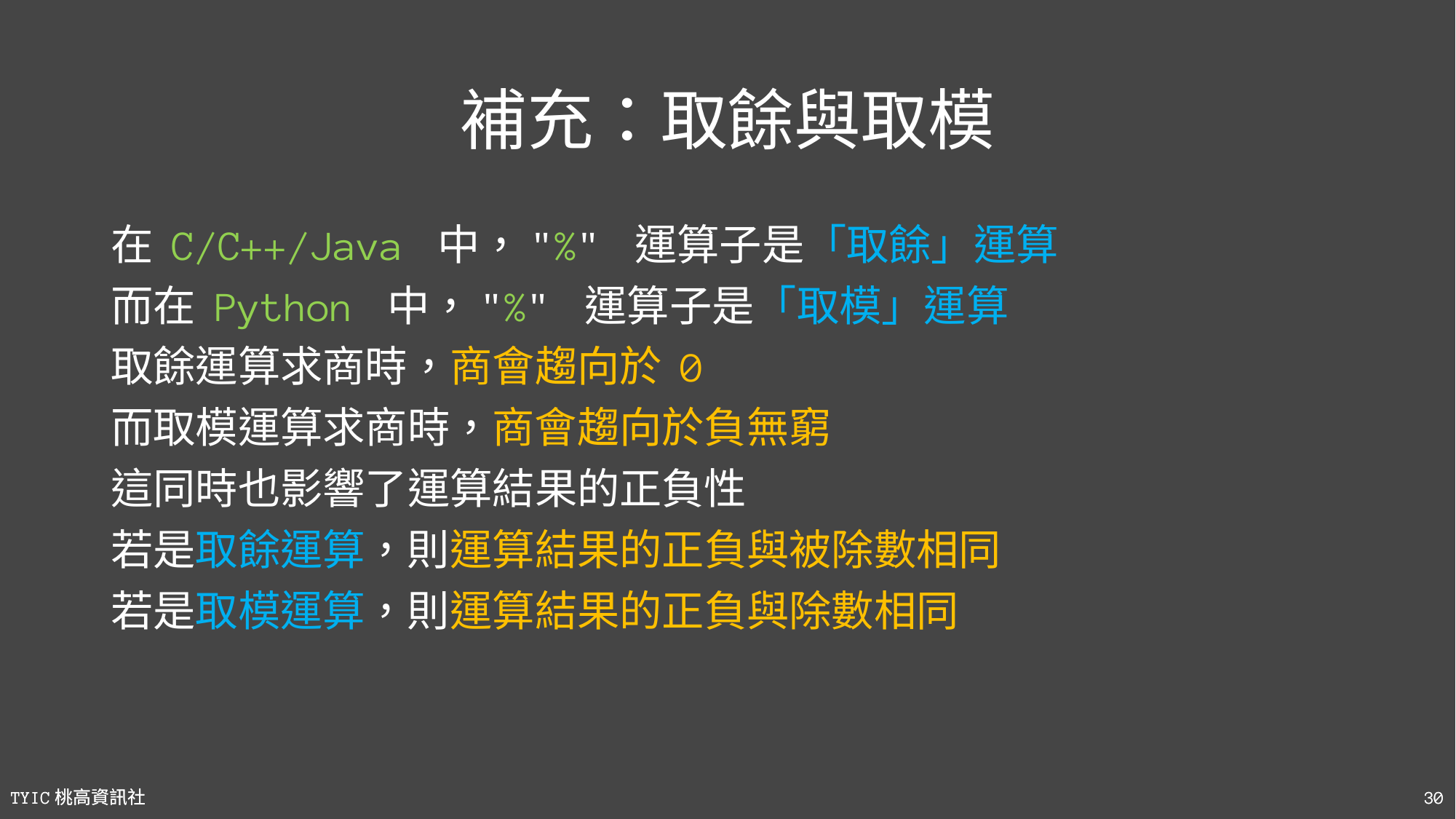

# 補充：取餘與取模
在 C/C++/Java 中，"%" 運算子是「取餘」運算
而在 Python 中，"%" 運算子是「取模」運算
取餘運算求商時，商會趨向於 0
而取模運算求商時，商會趨向於負無窮
這同時也影響了運算結果的正負性
若是取餘運算，則運算結果的正負與被除數相同
若是取模運算，則運算結果的正負與除數相同